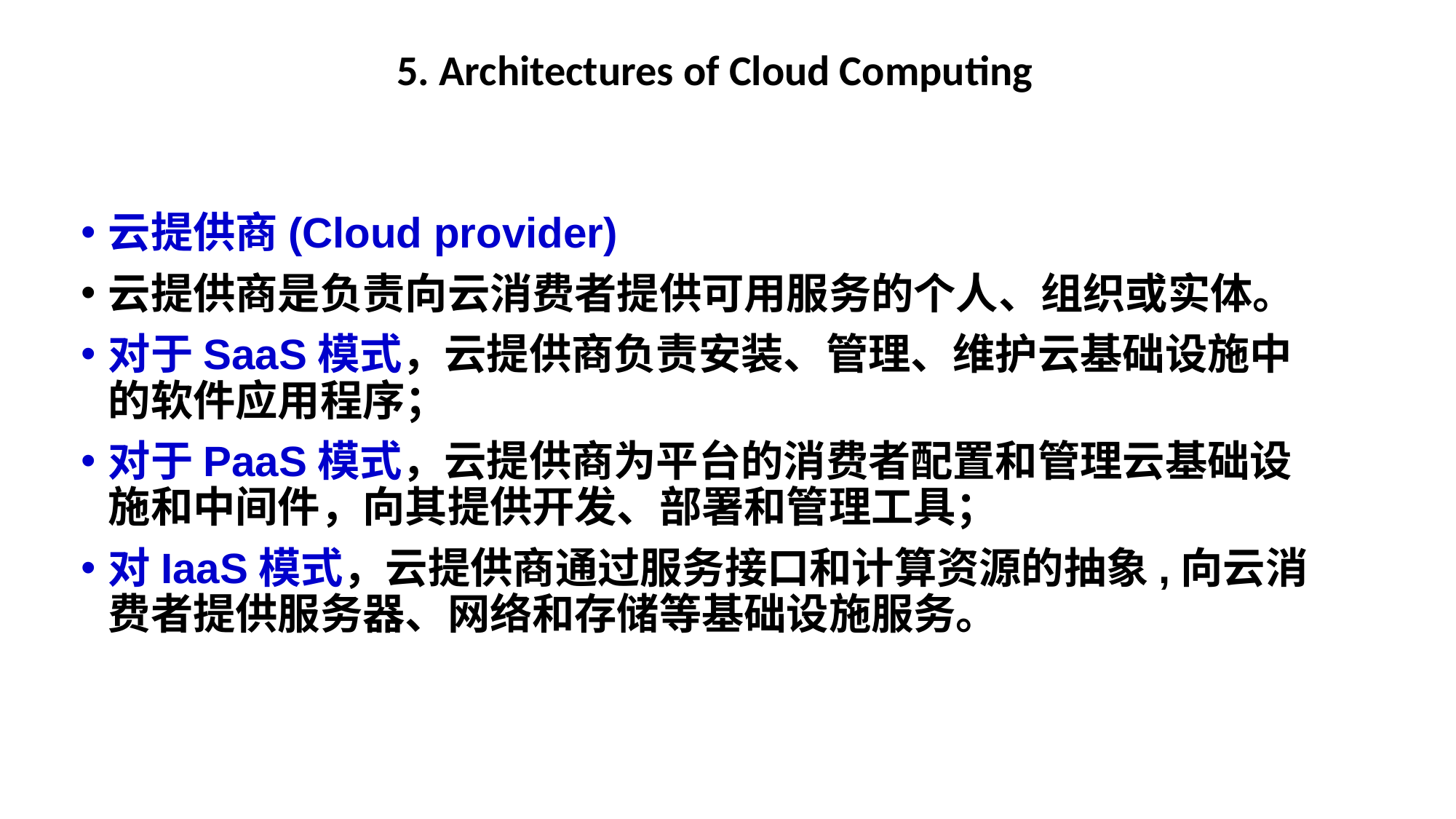

5. Architectures of Cloud Computing
云提供商(Cloud provider)
云提供商是负责向云消费者提供可用服务的个人、组织或实体。
对于SaaS模式，云提供商负责安装、管理、维护云基础设施中的软件应用程序；
对于PaaS模式，云提供商为平台的消费者配置和管理云基础设施和中间件，向其提供开发、部署和管理工具；
对IaaS模式，云提供商通过服务接口和计算资源的抽象,向云消费者提供服务器、网络和存储等基础设施服务。